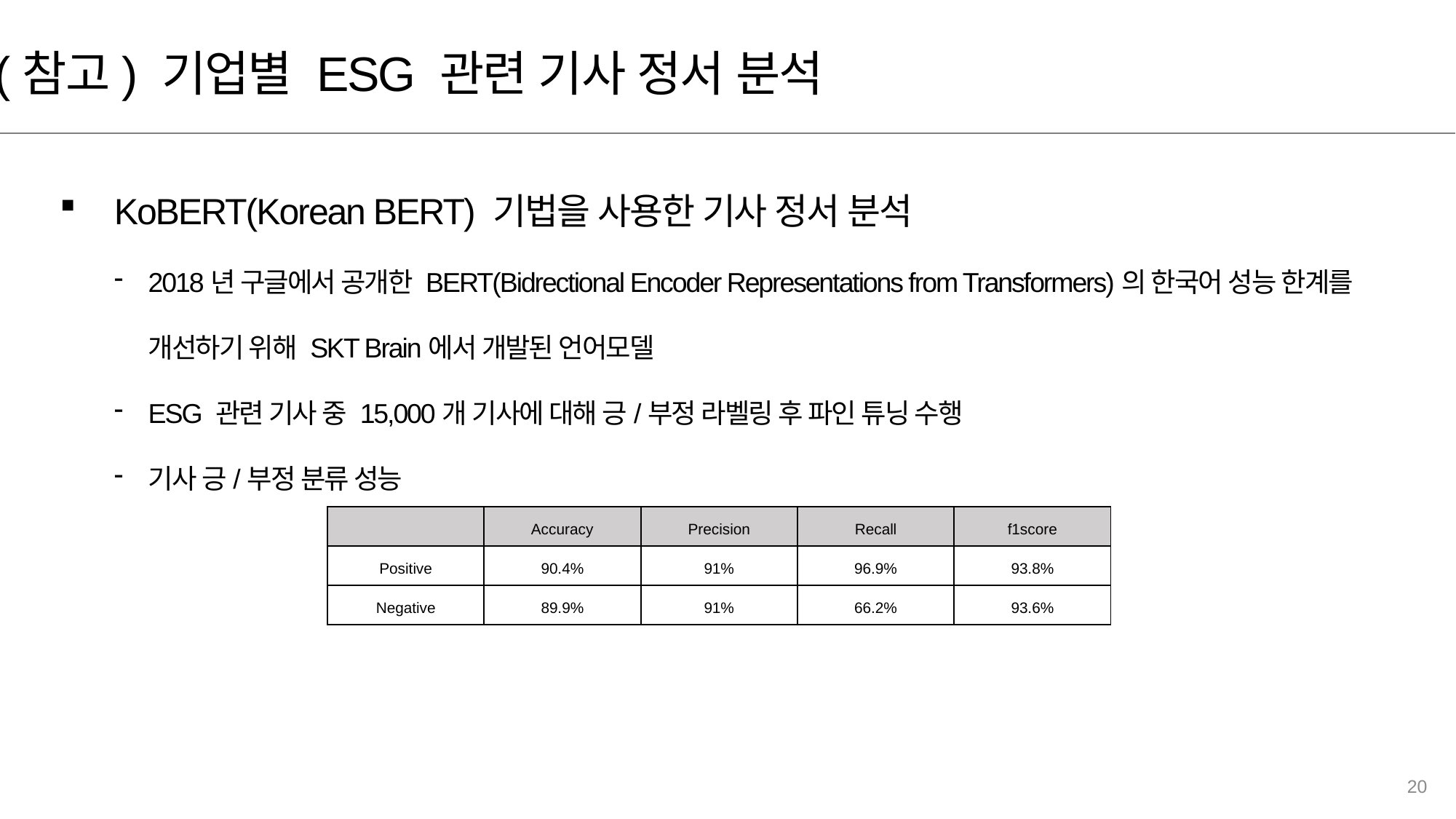

(참고) 기업별 ESG 관련 기사 정서 분석
KoBERT(Korean BERT) 기법을 사용한 기사 정서 분석
2018년 구글에서 공개한 BERT(Bidrectional Encoder Representations from Transformers)의 한국어 성능 한계를 개선하기 위해 SKT Brain에서 개발된 언어모델
ESG 관련 기사 중 15,000개 기사에 대해 긍/부정 라벨링 후 파인 튜닝 수행
기사 긍/부정 분류 성능

|  | Accuracy | Precision | Recall | f1score |
| --- | --- | --- | --- | --- |
| Positive | 90.4% | 91% | 96.9% | 93.8% |
| Negative | 89.9% | 91% | 66.2% | 93.6% |
20